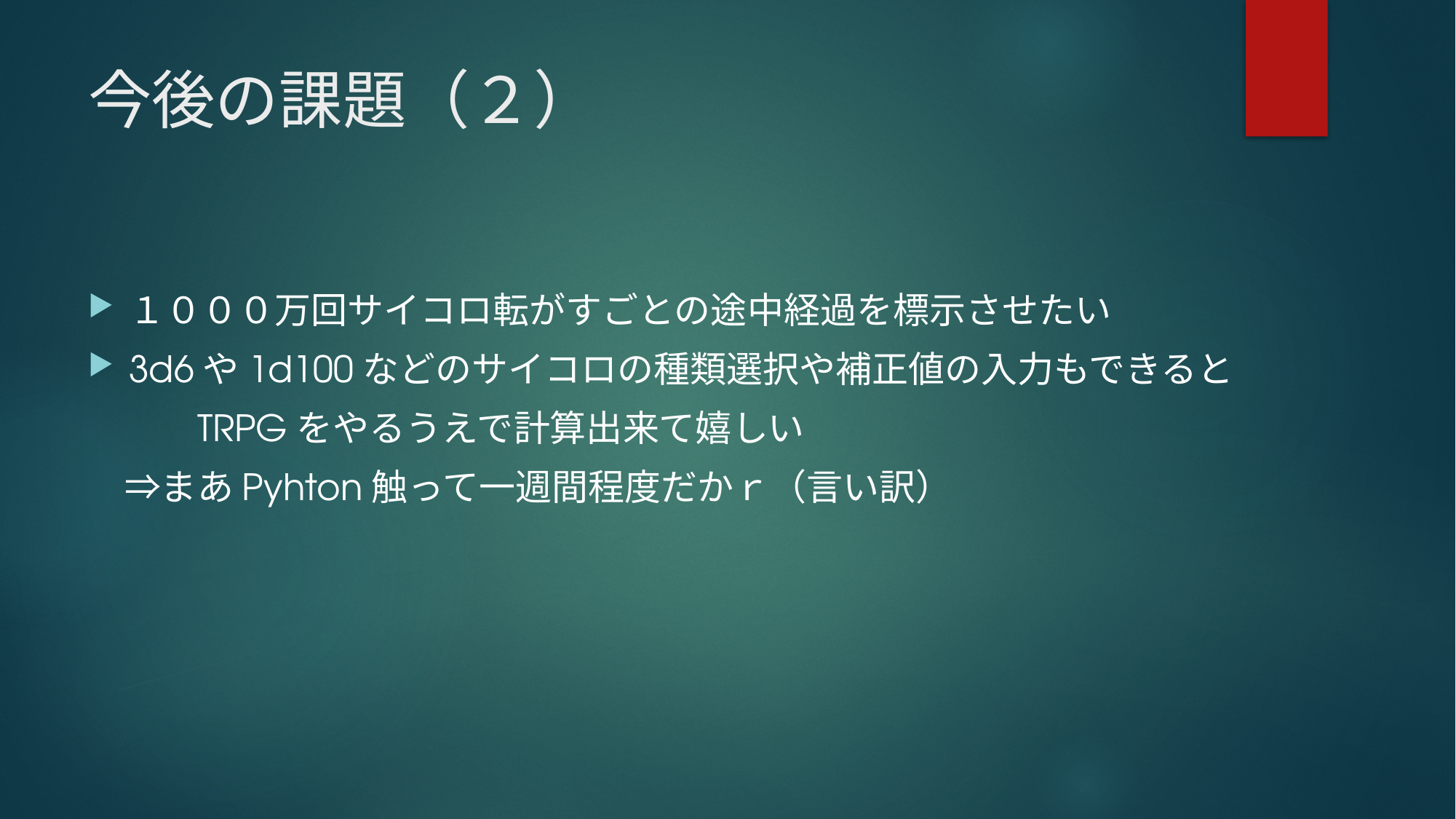

# 今後の課題（２）
１０００万回サイコロ転がすごとの途中経過を標示させたい
3d6や1d100などのサイコロの種類選択や補正値の入力もできると
	TRPGをやるうえで計算出来て嬉しい
　⇒まあPyhton触って一週間程度だかｒ（言い訳）